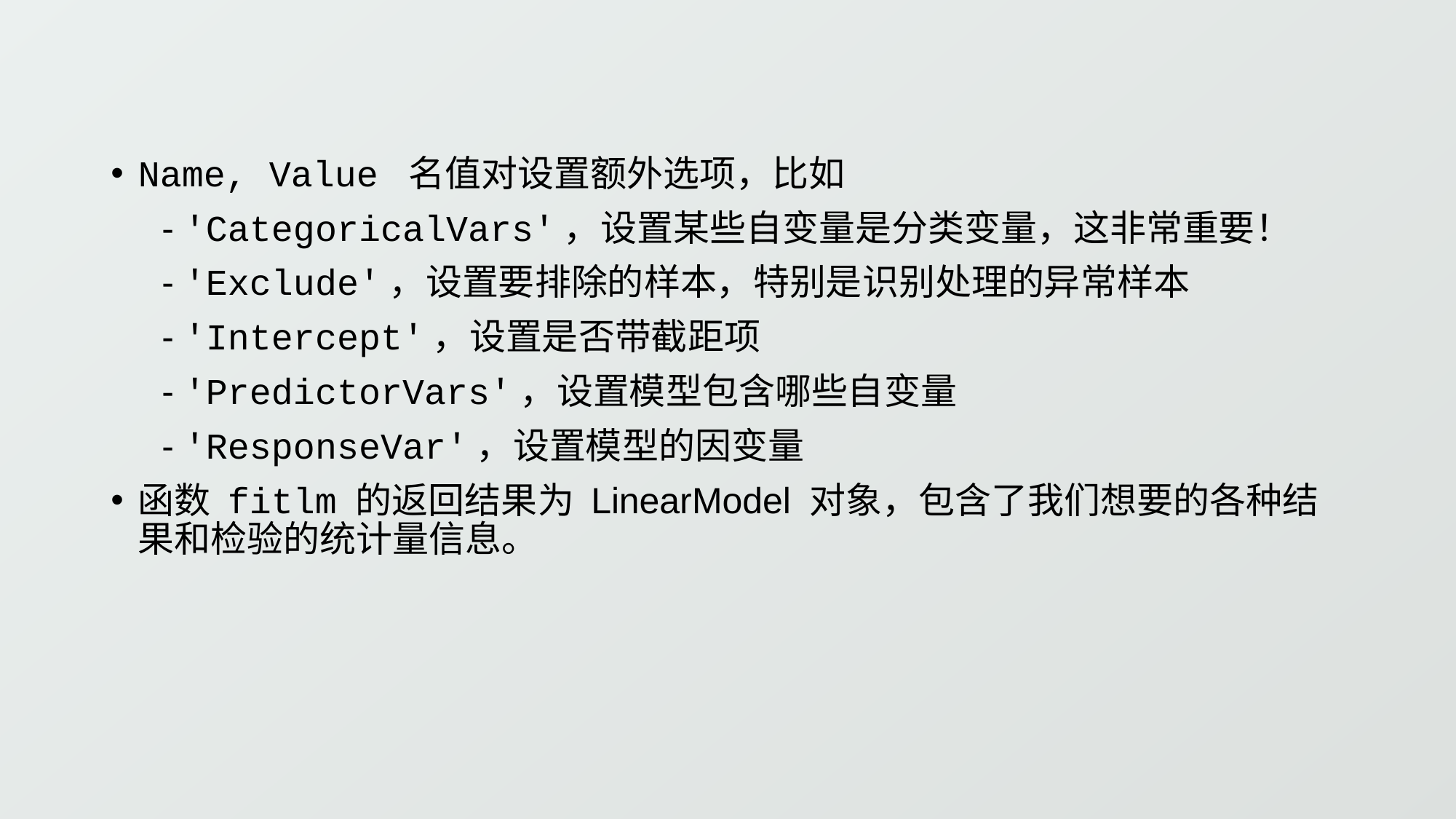

Name, Value 名值对设置额外选项，比如
     - 'CategoricalVars'，设置某些自变量是分类变量，这非常重要！
     - 'Exclude'，设置要排除的样本，特别是识别处理的异常样本
     - 'Intercept'，设置是否带截距项
     - 'PredictorVars'，设置模型包含哪些自变量
     - 'ResponseVar'，设置模型的因变量
函数 fitlm 的返回结果为 LinearModel 对象，包含了我们想要的各种结果和检验的统计量信息。